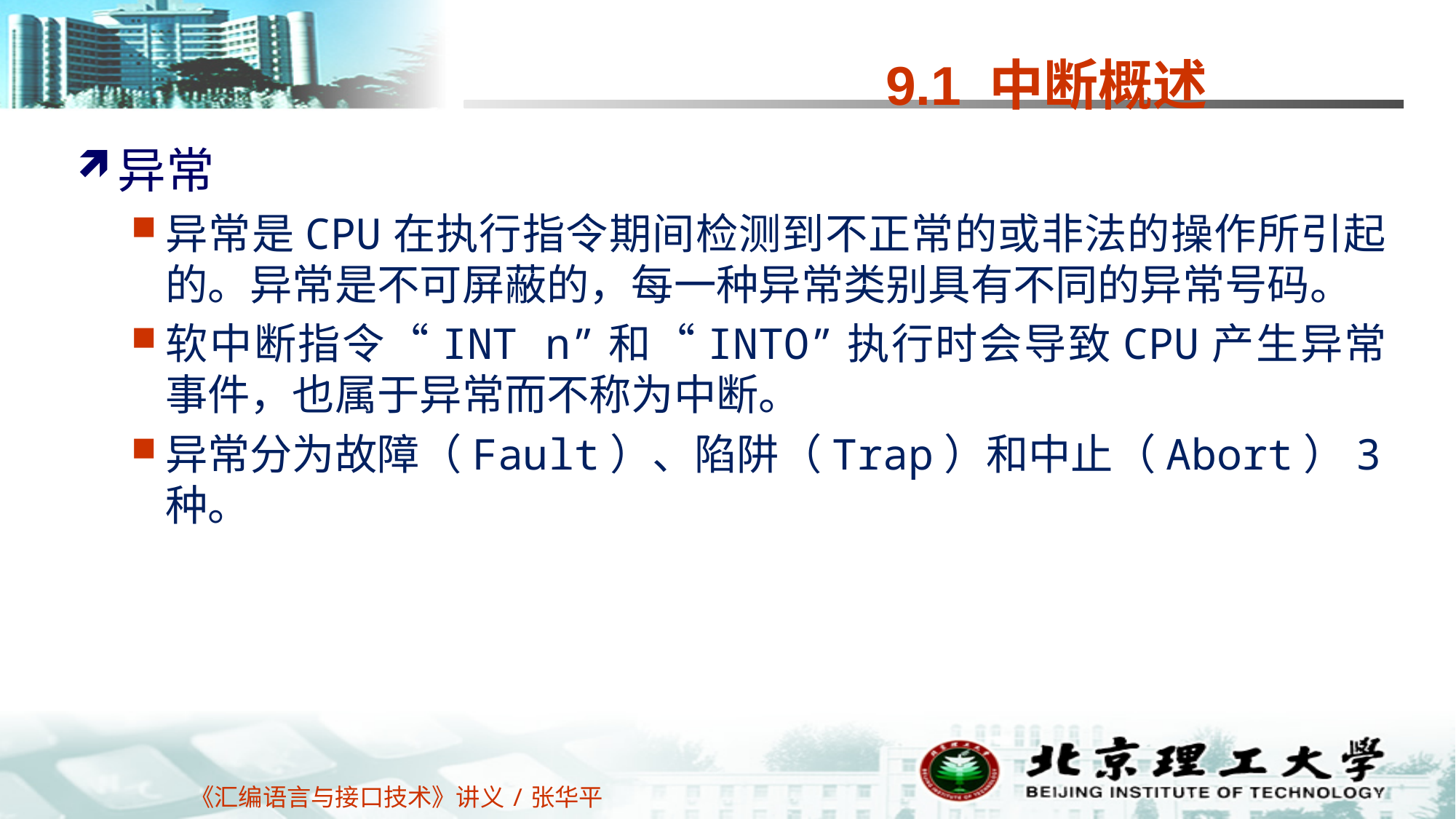

# 9.1 中断概述
异常
异常是CPU在执行指令期间检测到不正常的或非法的操作所引起的。异常是不可屏蔽的，每一种异常类别具有不同的异常号码。
软中断指令“INT n”和“INTO”执行时会导致CPU产生异常事件，也属于异常而不称为中断。
异常分为故障（Fault）、陷阱（Trap）和中止（Abort）3种。